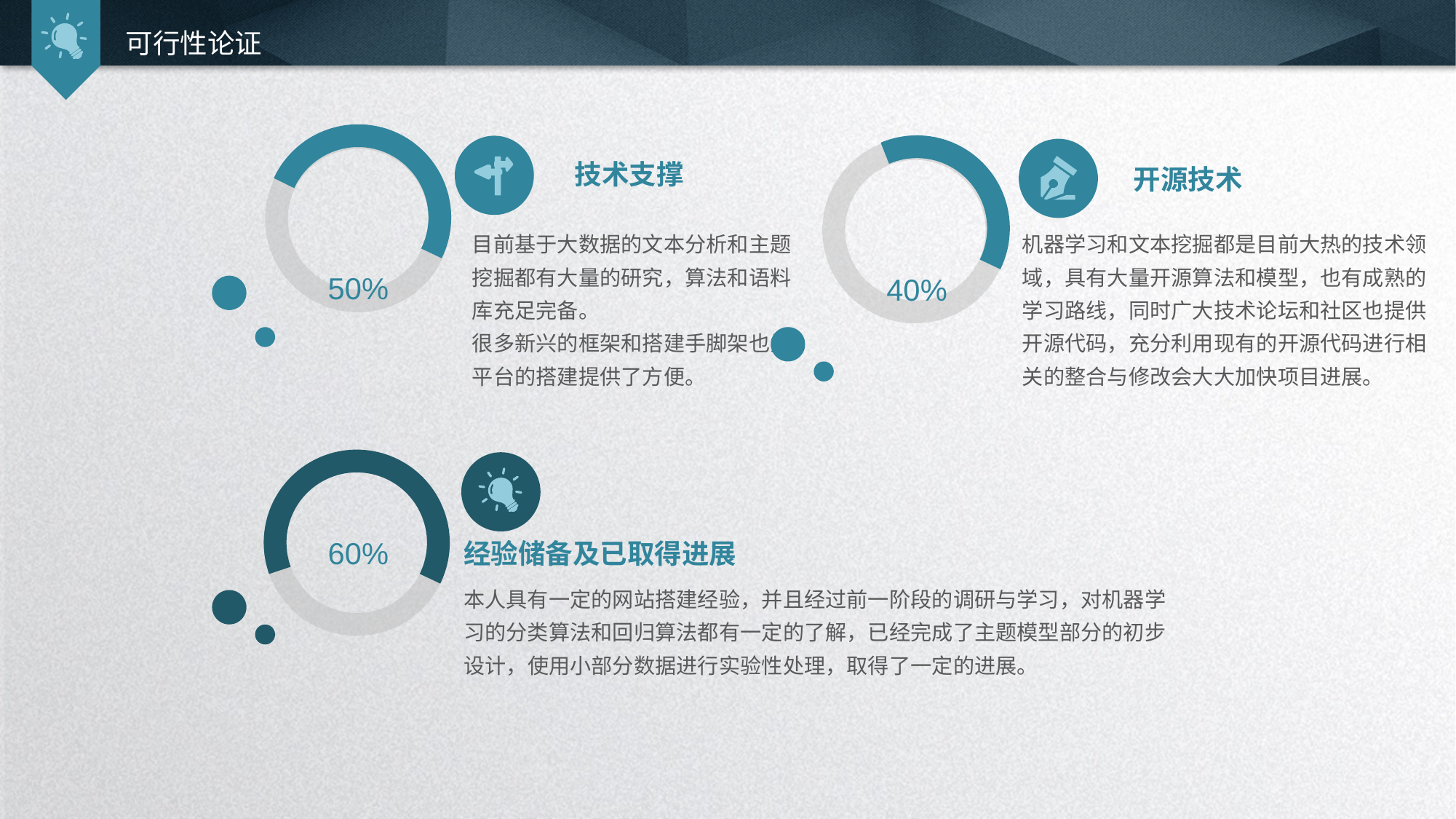

可行性论证

 技术支撑
开源技术

目前基于大数据的文本分析和主题挖掘都有大量的研究，算法和语料库充足完备。
很多新兴的框架和搭建手脚架也为平台的搭建提供了方便。
机器学习和文本挖掘都是目前大热的技术领域，具有大量开源算法和模型，也有成熟的学习路线，同时广大技术论坛和社区也提供开源代码，充分利用现有的开源代码进行相关的整合与修改会大大加快项目进展。
50%
40%

60%
经验储备及已取得进展
本人具有一定的网站搭建经验，并且经过前一阶段的调研与学习，对机器学习的分类算法和回归算法都有一定的了解，已经完成了主题模型部分的初步设计，使用小部分数据进行实验性处理，取得了一定的进展。

延时符